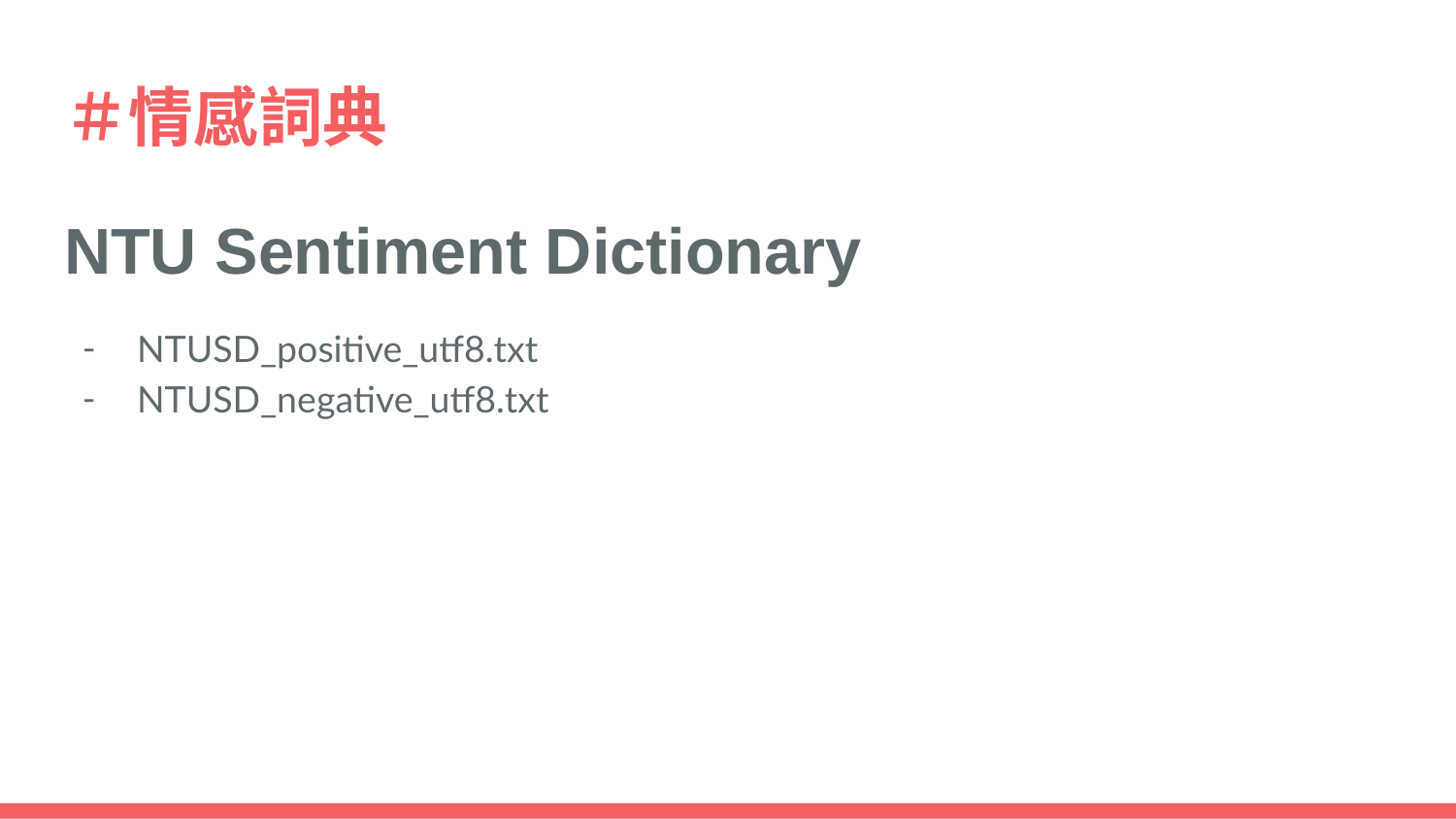

# ＃情感詞典
NTU Sentiment Dictionary
NTUSD_positive_utf8.txt
NTUSD_negative_utf8.txt